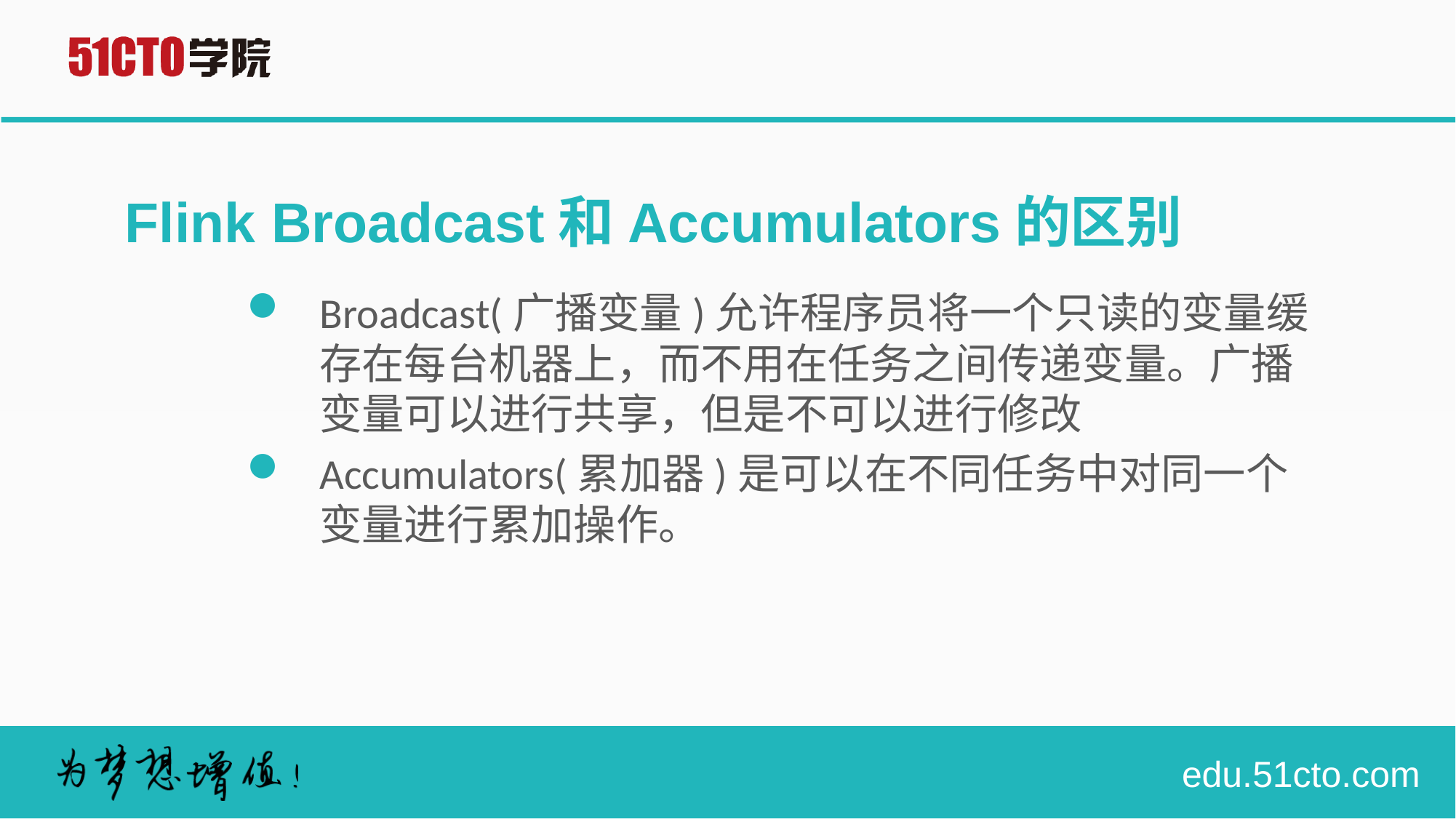

# Flink Broadcast和Accumulators的区别
Broadcast(广播变量)允许程序员将一个只读的变量缓存在每台机器上，而不用在任务之间传递变量。广播变量可以进行共享，但是不可以进行修改
Accumulators(累加器)是可以在不同任务中对同一个变量进行累加操作。